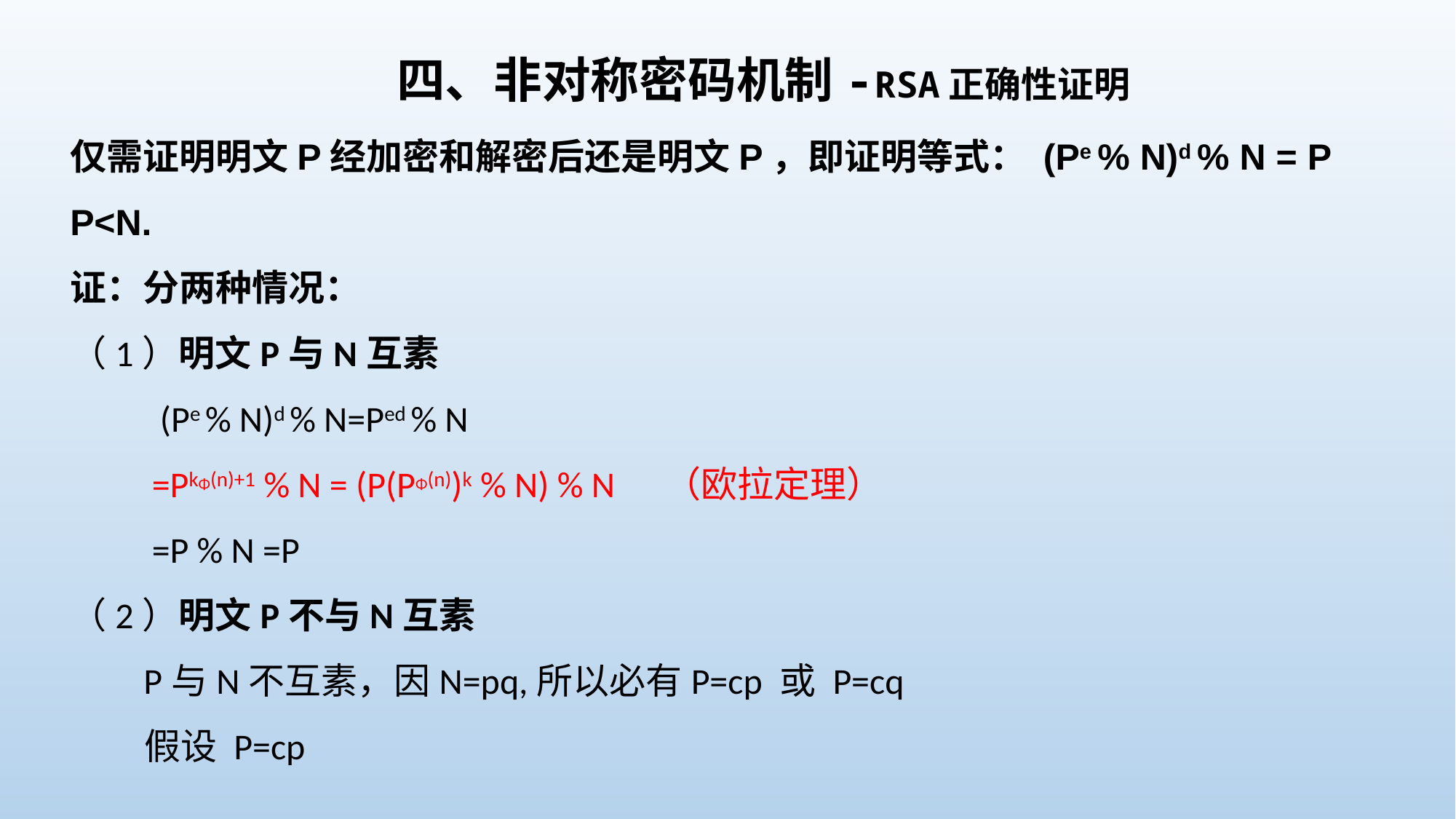

四、非对称密码机制-RSA正确性证明
仅需证明明文P经加密和解密后还是明文P，即证明等式： (Pe % N)d % N = P  P<N.
证：分两种情况：
（1）明文P与N互素
           (Pe % N)d % N=Ped % N
          =PkΦ(n)+1 % N = (P(PΦ(n))k % N) % N     （欧拉定理）
          =P % N =P
（2）明文P不与N互素
         P与N不互素，因N=pq,所以必有P=cp 或 P=cq
        假设 P=cp